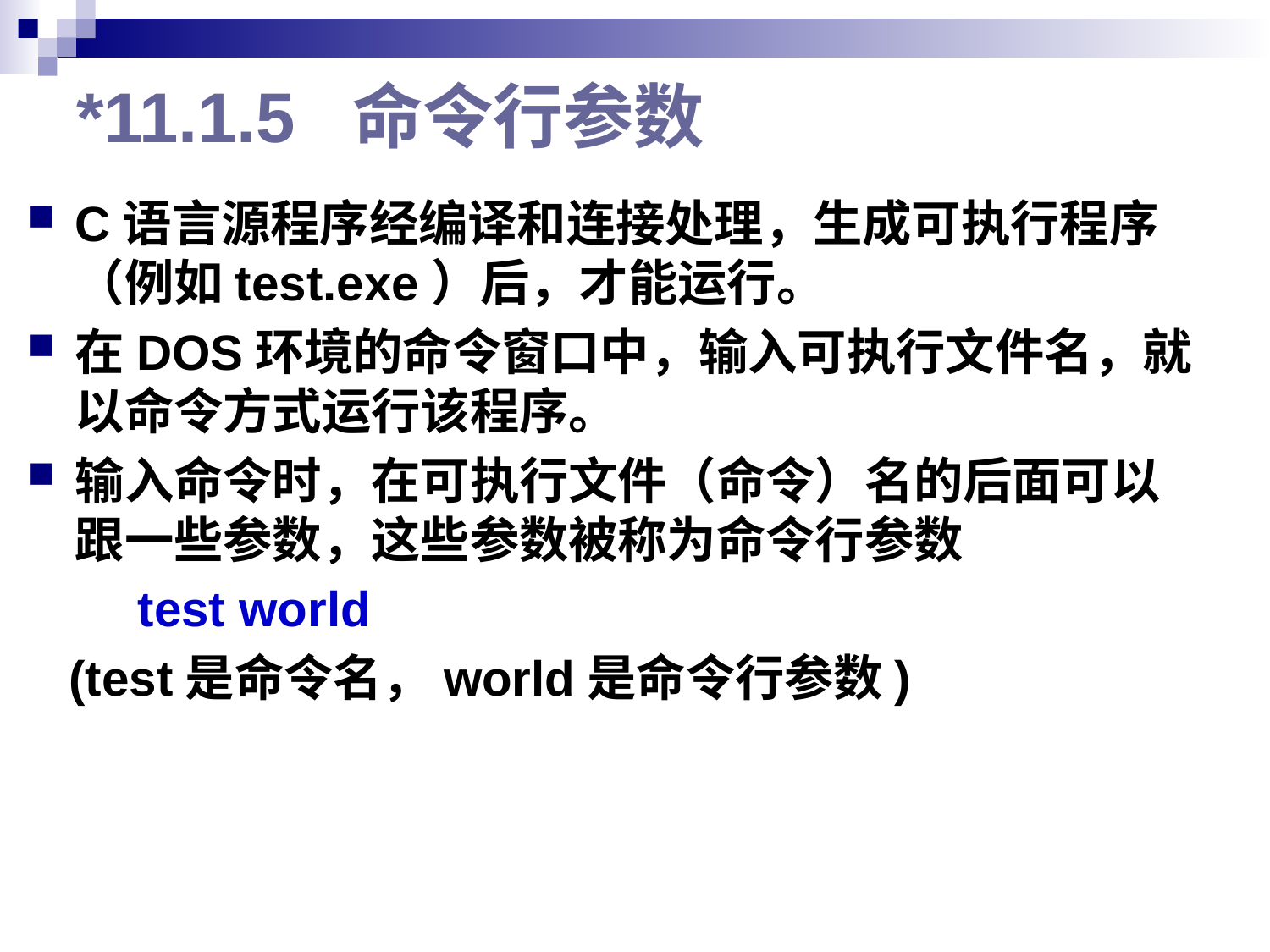

# *11.1.5  命令行参数
C语言源程序经编译和连接处理，生成可执行程序（例如test.exe）后，才能运行。
在DOS环境的命令窗口中，输入可执行文件名，就以命令方式运行该程序。
输入命令时，在可执行文件（命令）名的后面可以跟一些参数，这些参数被称为命令行参数
        test world
   (test是命令名，world是命令行参数)